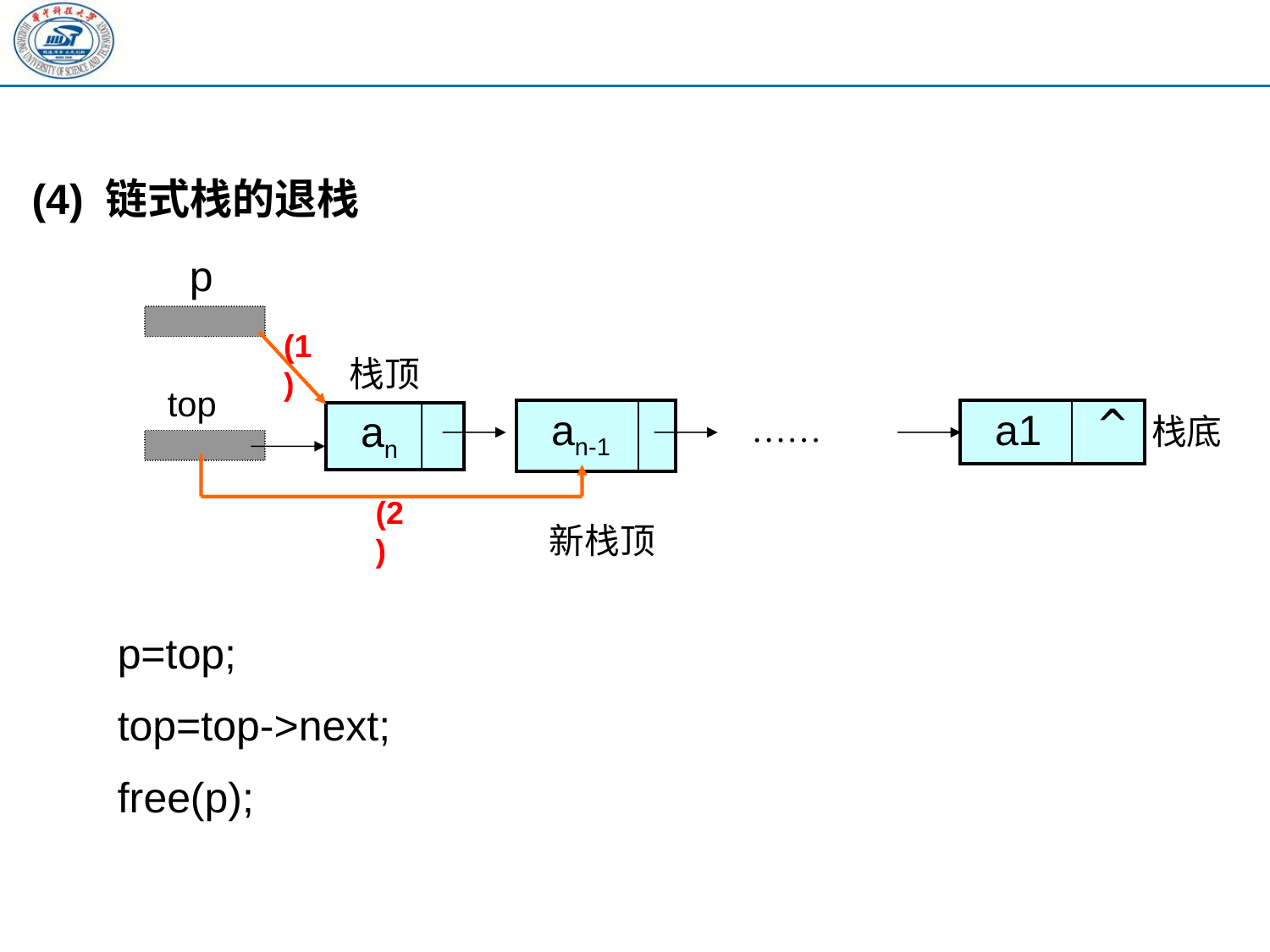

(4) 链式栈的退栈
p

(1)
(2)

栈顶
top
| an-1 |  |
| --- | --- |
……
| a1 | ^ |
| --- | --- |
| an |  |
| --- | --- |
栈底

新栈顶
p=top;
top=top->next;
free(p);